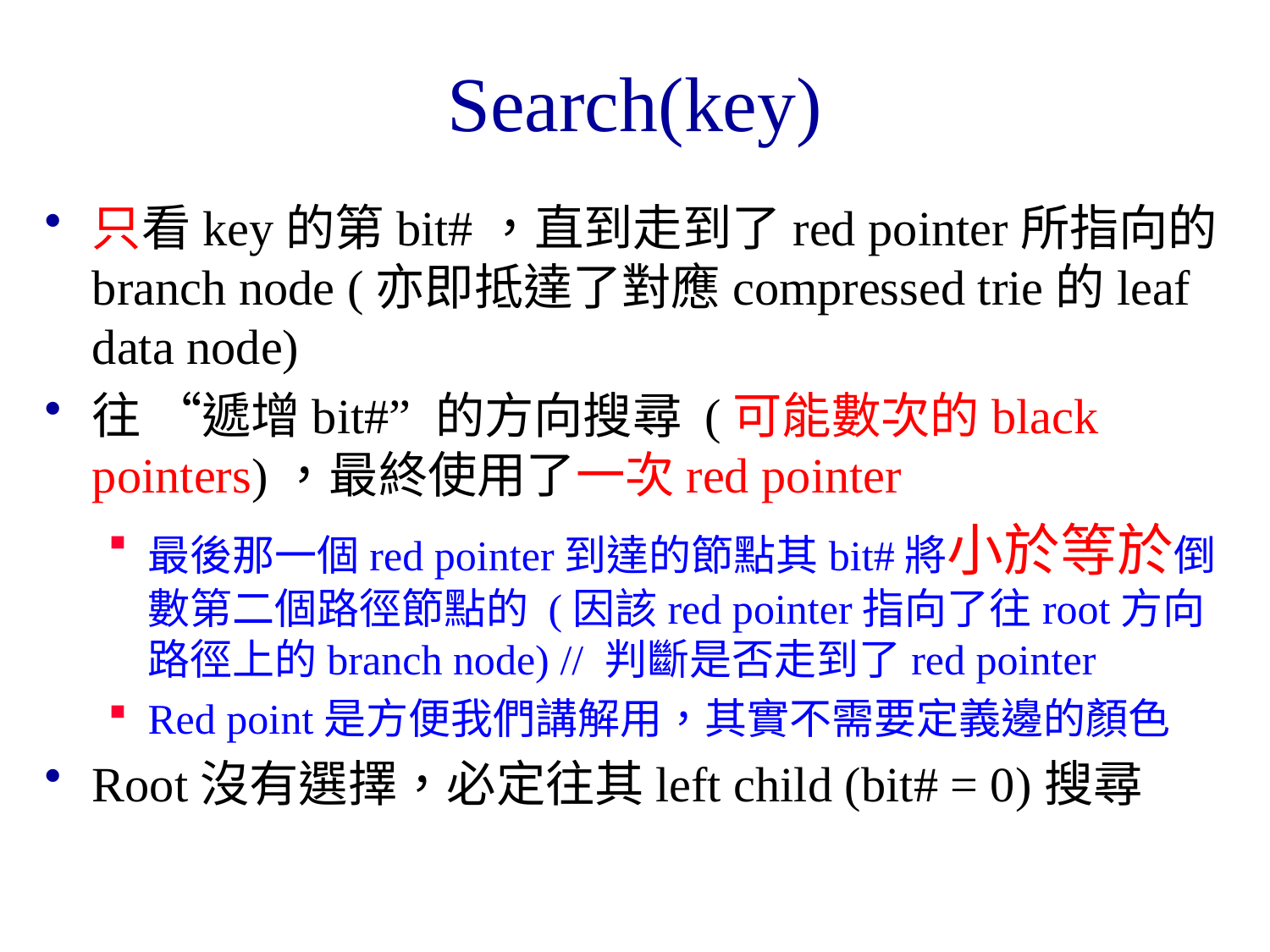

# Search(key)
只看key的第bit#，直到走到了red pointer所指向的branch node (亦即抵達了對應compressed trie的leaf data node)
往 “遞增bit#” 的方向搜尋 (可能數次的black pointers)，最終使用了一次red pointer
最後那一個red pointer到達的節點其bit#將小於等於倒數第二個路徑節點的 (因該red pointer指向了往root方向路徑上的branch node) // 判斷是否走到了red pointer
Red point是方便我們講解用，其實不需要定義邊的顏色
Root沒有選擇，必定往其left child (bit# = 0)搜尋